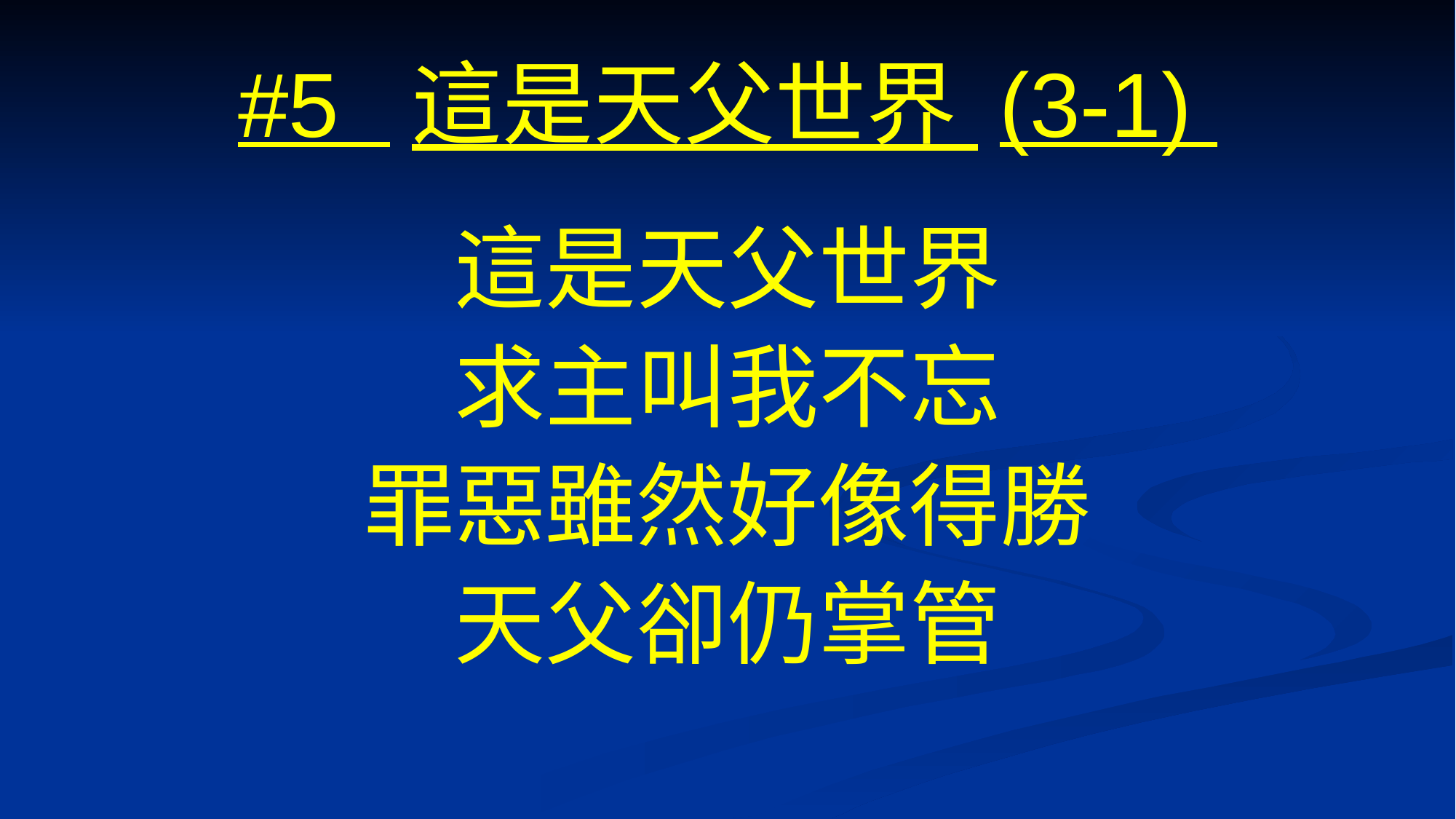

# #5  這是天父世界 (3-1)
這是天父世界
求主叫我不忘
罪惡雖然好像得勝
天父卻仍掌管